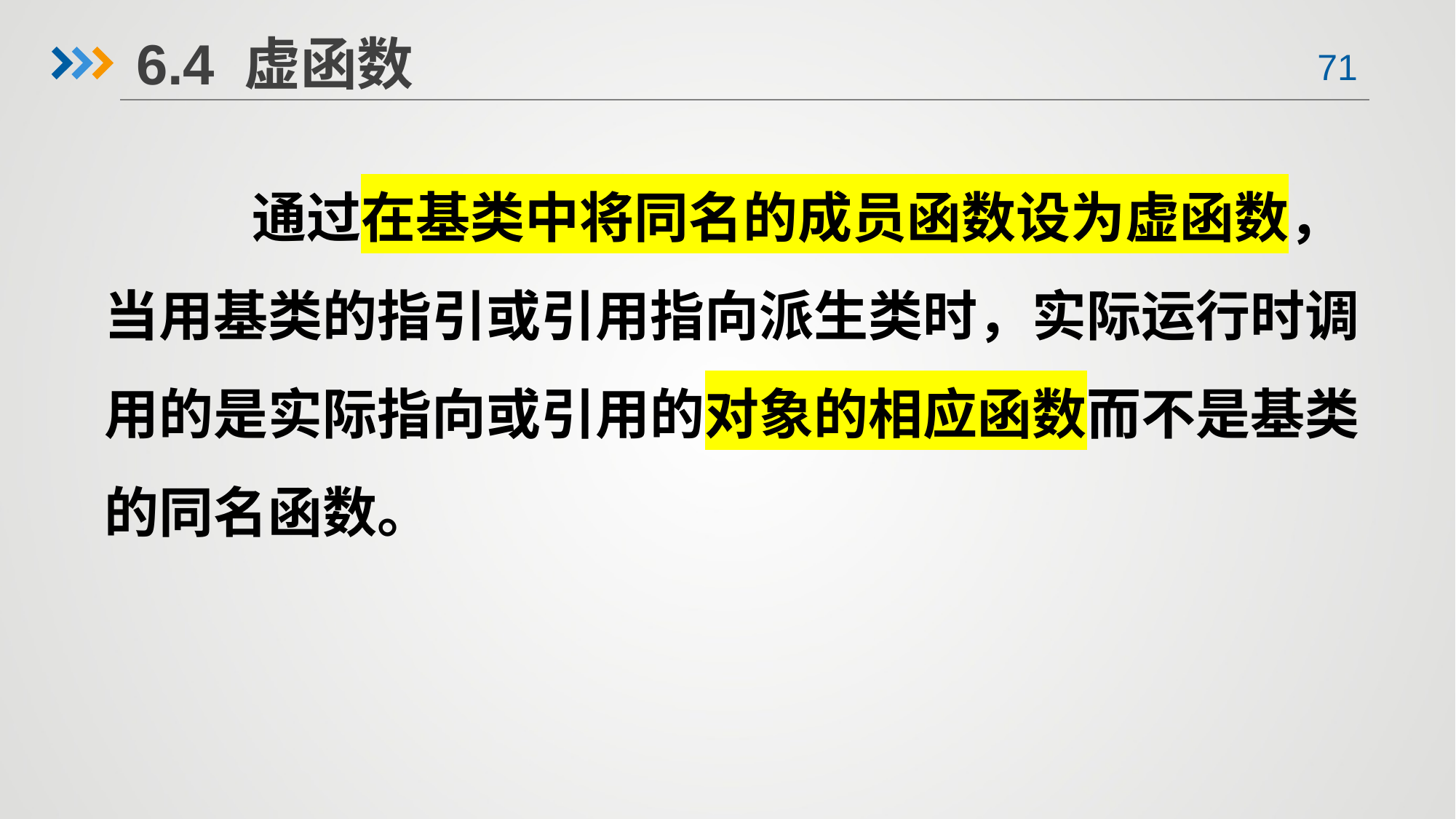

6.4 虚函数
    		  通过在基类中将同名的成员函数设为虚函数，当用基类的指引或引用指向派生类时，实际运行时调用的是实际指向或引用的对象的相应函数而不是基类的同名函数。